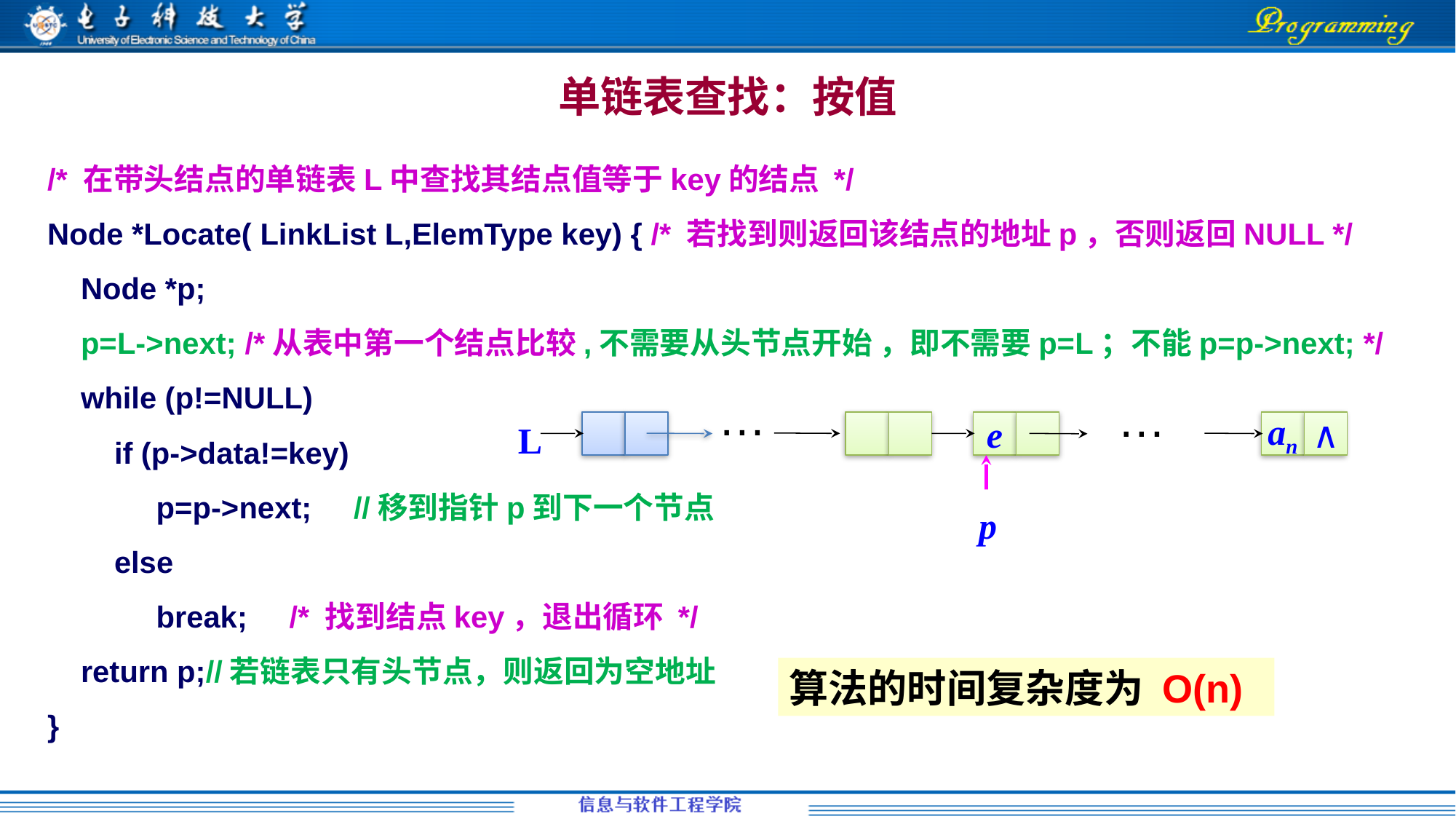

单链表查找：按值
/* 在带头结点的单链表L中查找其结点值等于key的结点 */
Node *Locate( LinkList L,ElemType key) { /* 若找到则返回该结点的地址p，否则返回NULL */
    Node *p;
    p=L->next; /*从表中第一个结点比较,不需要从头节点开始 ，即不需要p=L；不能p=p->next; */
    while (p!=NULL)
        if (p->data!=key)
             p=p->next;     //移到指针p到下一个节点
        else
             break;     /* 找到结点key，退出循环 */
    return p;//若链表只有头节点，则返回为空地址
}
…
…
L

e

an
∧

p
算法的时间复杂度为 O(n)